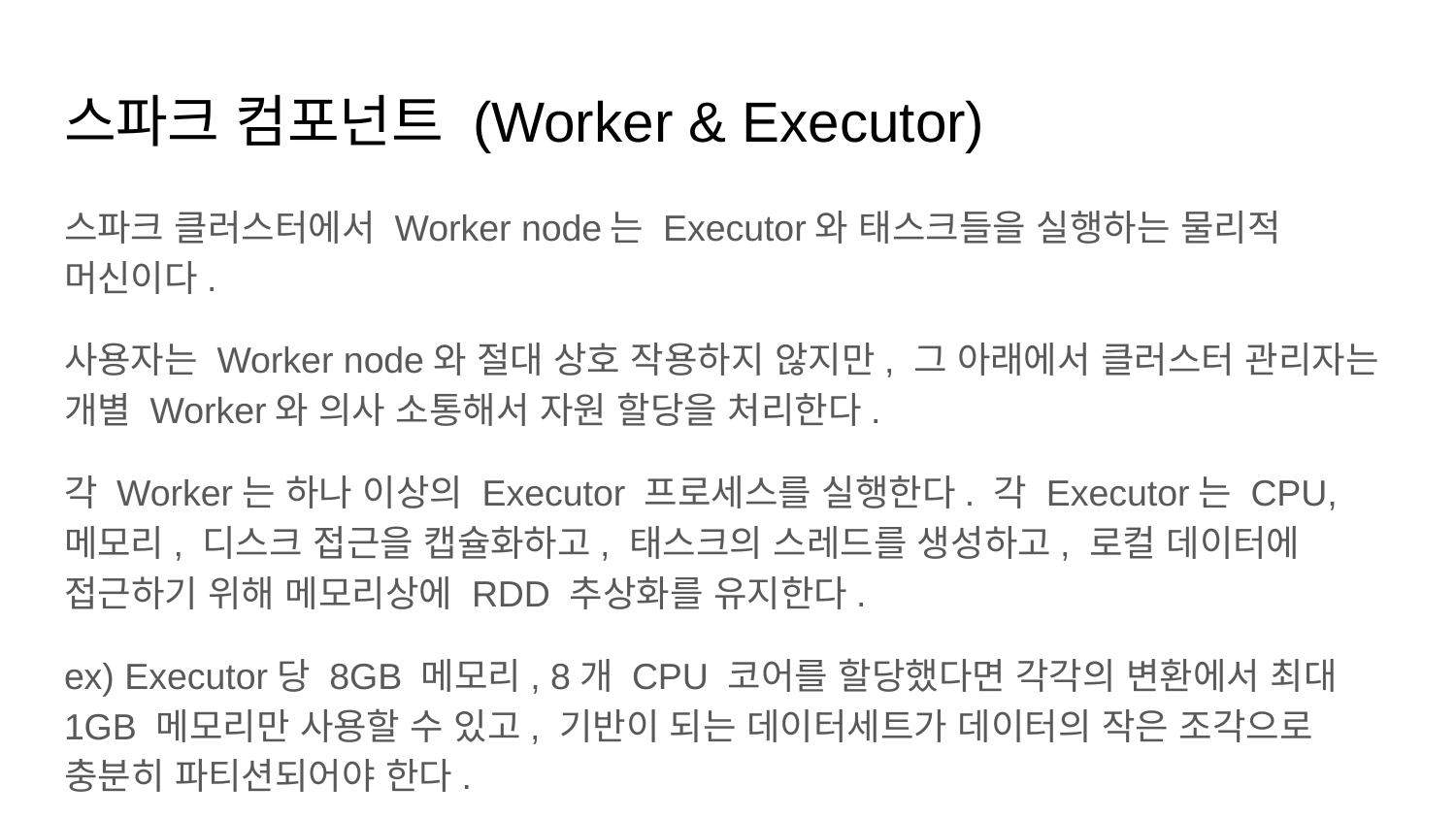

# 스파크 컴포넌트 (Worker & Executor)
스파크 클러스터에서 Worker node는 Executor와 태스크들을 실행하는 물리적 머신이다.
사용자는 Worker node와 절대 상호 작용하지 않지만, 그 아래에서 클러스터 관리자는 개별 Worker와 의사 소통해서 자원 할당을 처리한다.
각 Worker는 하나 이상의 Executor 프로세스를 실행한다. 각 Executor는 CPU, 메모리, 디스크 접근을 캡슐화하고, 태스크의 스레드를 생성하고, 로컬 데이터에 접근하기 위해 메모리상에 RDD 추상화를 유지한다.
ex) Executor당 8GB 메모리, 8개 CPU 코어를 할당했다면 각각의 변환에서 최대 1GB 메모리만 사용할 수 있고, 기반이 되는 데이터세트가 데이터의 작은 조각으로 충분히 파티션되어야 한다.